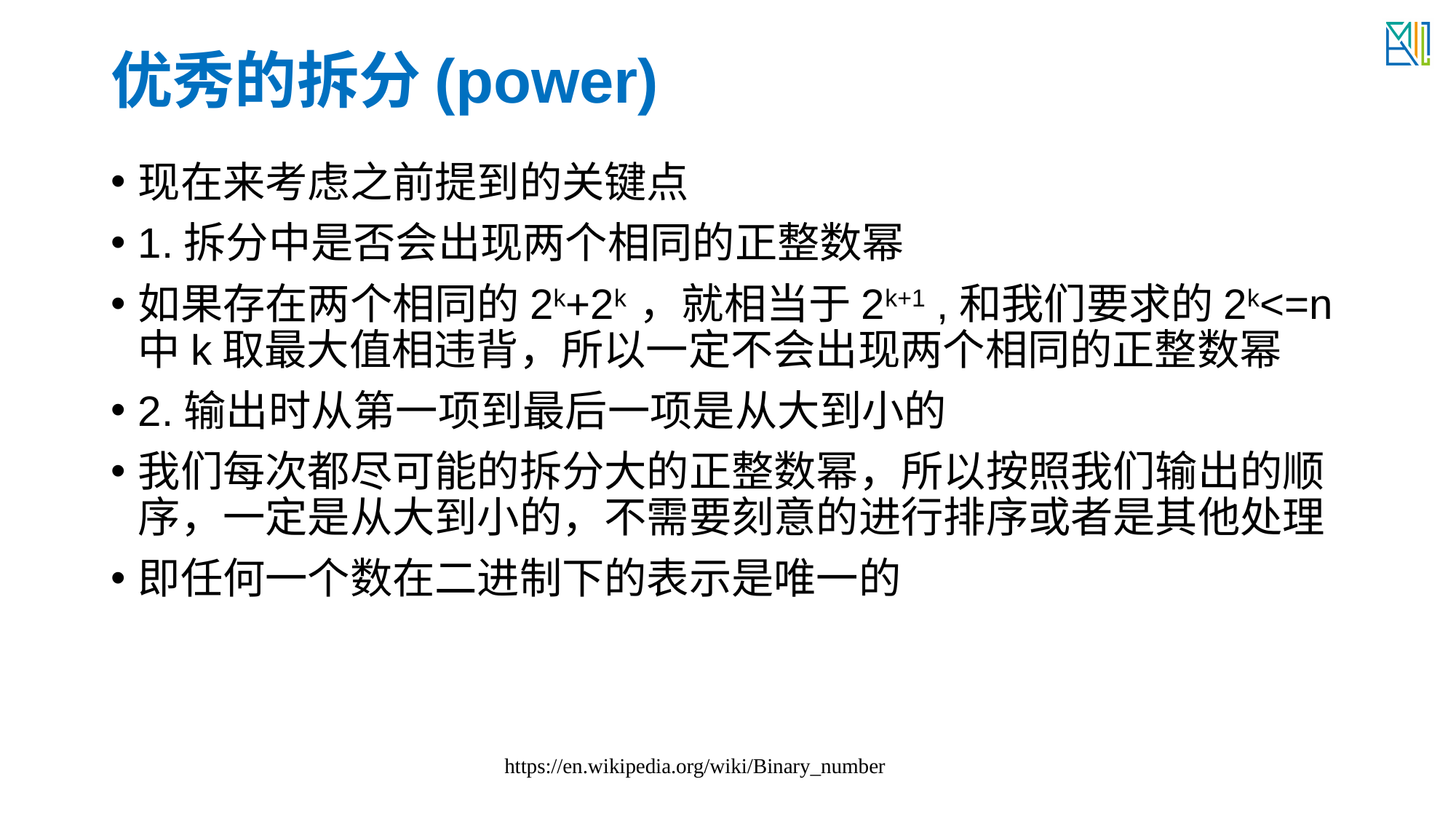

# 优秀的拆分(power)
现在来考虑之前提到的关键点
1.拆分中是否会出现两个相同的正整数幂
如果存在两个相同的2k+2k ，就相当于2k+1 ,和我们要求的2k<=n中k取最大值相违背，所以一定不会出现两个相同的正整数幂
2.输出时从第一项到最后一项是从大到小的
我们每次都尽可能的拆分大的正整数幂，所以按照我们输出的顺序，一定是从大到小的，不需要刻意的进行排序或者是其他处理
即任何一个数在二进制下的表示是唯一的

https://en.wikipedia.org/wiki/Binary_number